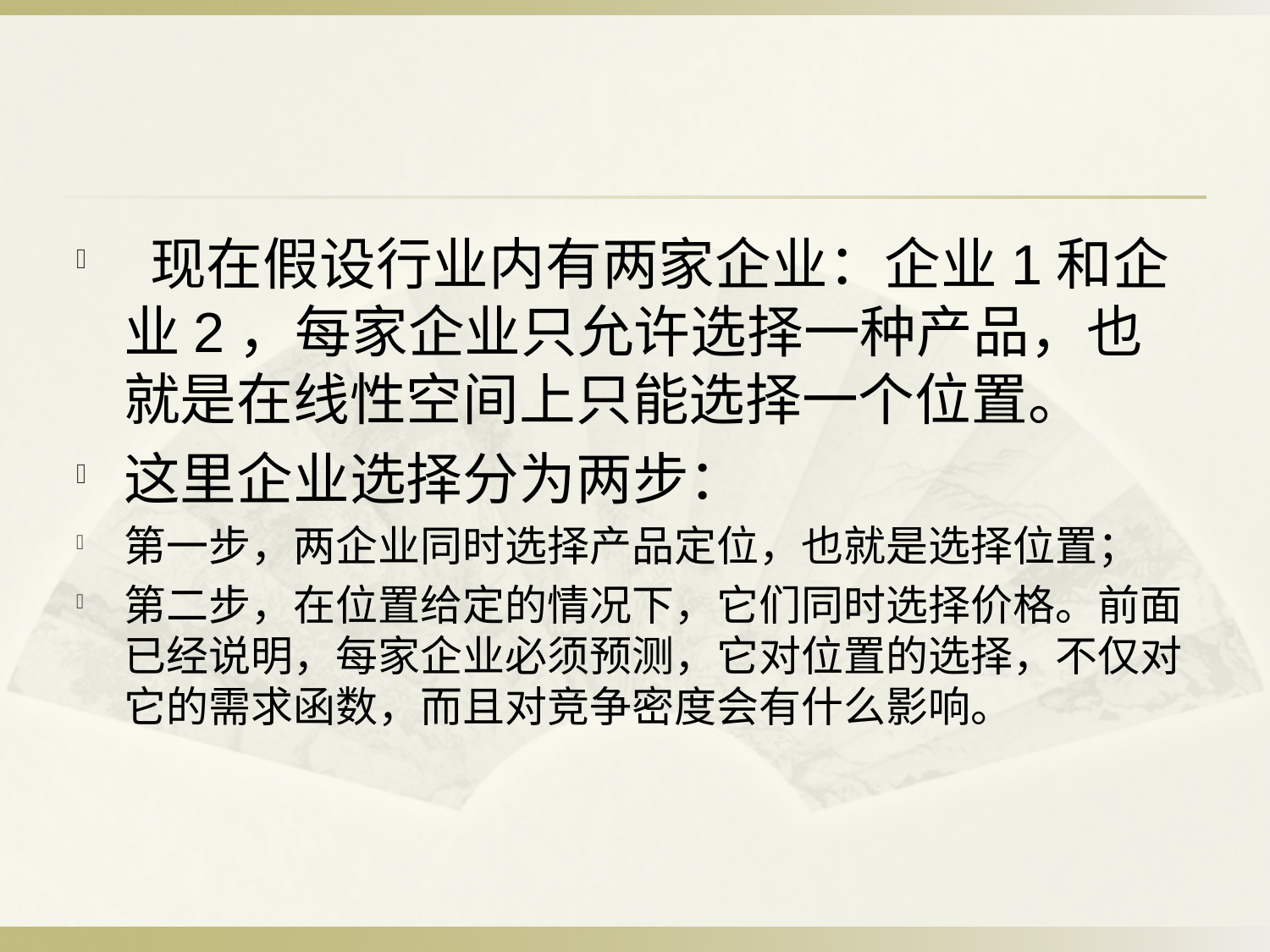

#
 现在假设行业内有两家企业：企业1和企业2，每家企业只允许选择一种产品，也就是在线性空间上只能选择一个位置。
这里企业选择分为两步：
第一步，两企业同时选择产品定位，也就是选择位置；
第二步，在位置给定的情况下，它们同时选择价格。前面已经说明，每家企业必须预测，它对位置的选择，不仅对它的需求函数，而且对竞争密度会有什么影响。